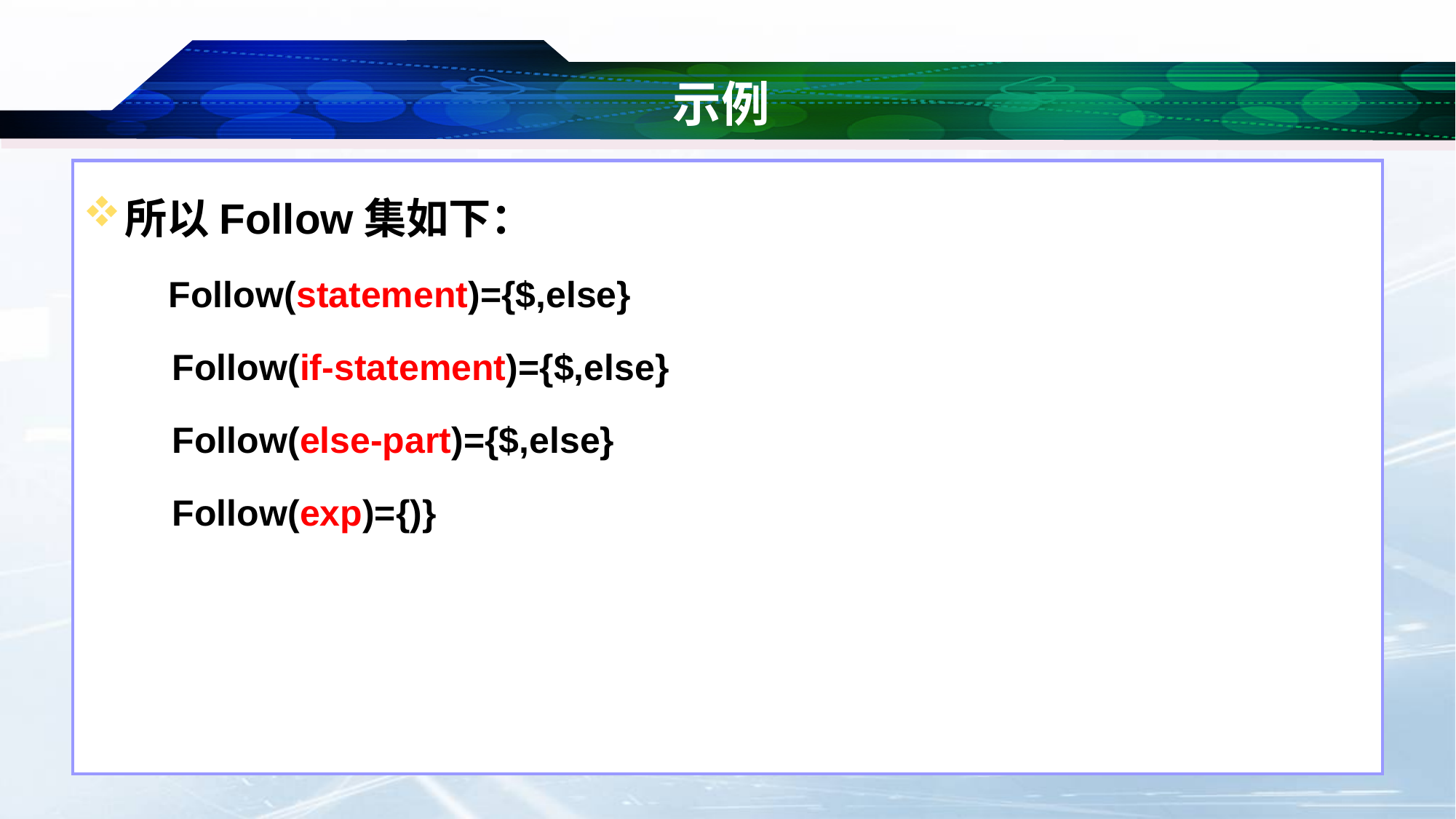

# 示例
所以Follow集如下：
   Follow(statement)={$,else}
	Follow(if-statement)={$,else}
	Follow(else-part)={$,else}
	Follow(exp)={)}